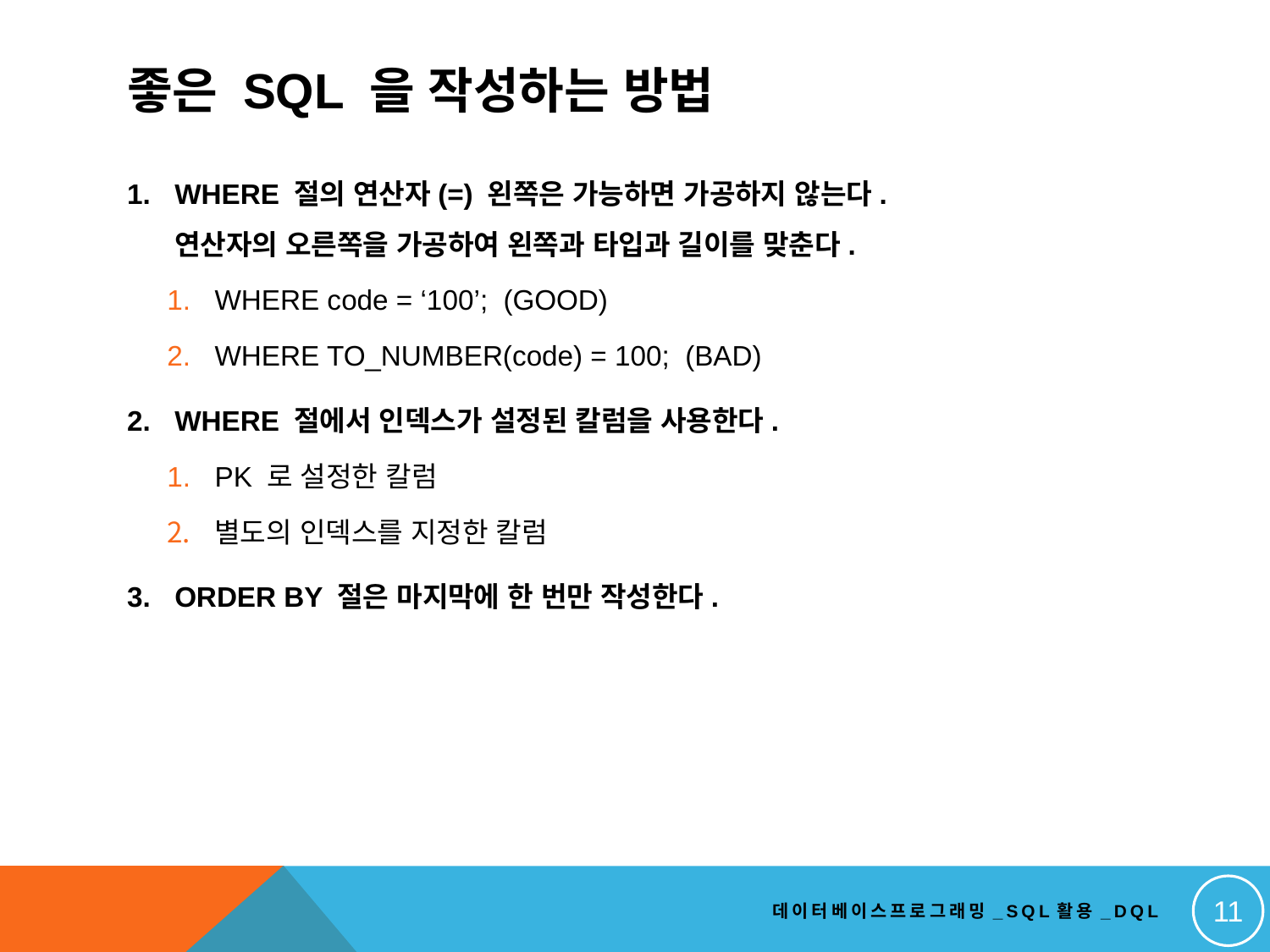

# 좋은 sql 을 작성하는 방법
WHERE 절의 연산자(=) 왼쪽은 가능하면 가공하지 않는다.
연산자의 오른쪽을 가공하여 왼쪽과 타입과 길이를 맞춘다.
WHERE code = ‘100’;  (GOOD)
WHERE TO_NUMBER(code) = 100;  (BAD)
WHERE 절에서 인덱스가 설정된 칼럼을 사용한다.
PK 로 설정한 칼럼
별도의 인덱스를 지정한 칼럼
ORDER BY 절은 마지막에 한 번만 작성한다.
11
데이터베이스프로그래밍_SQL활용_DQL